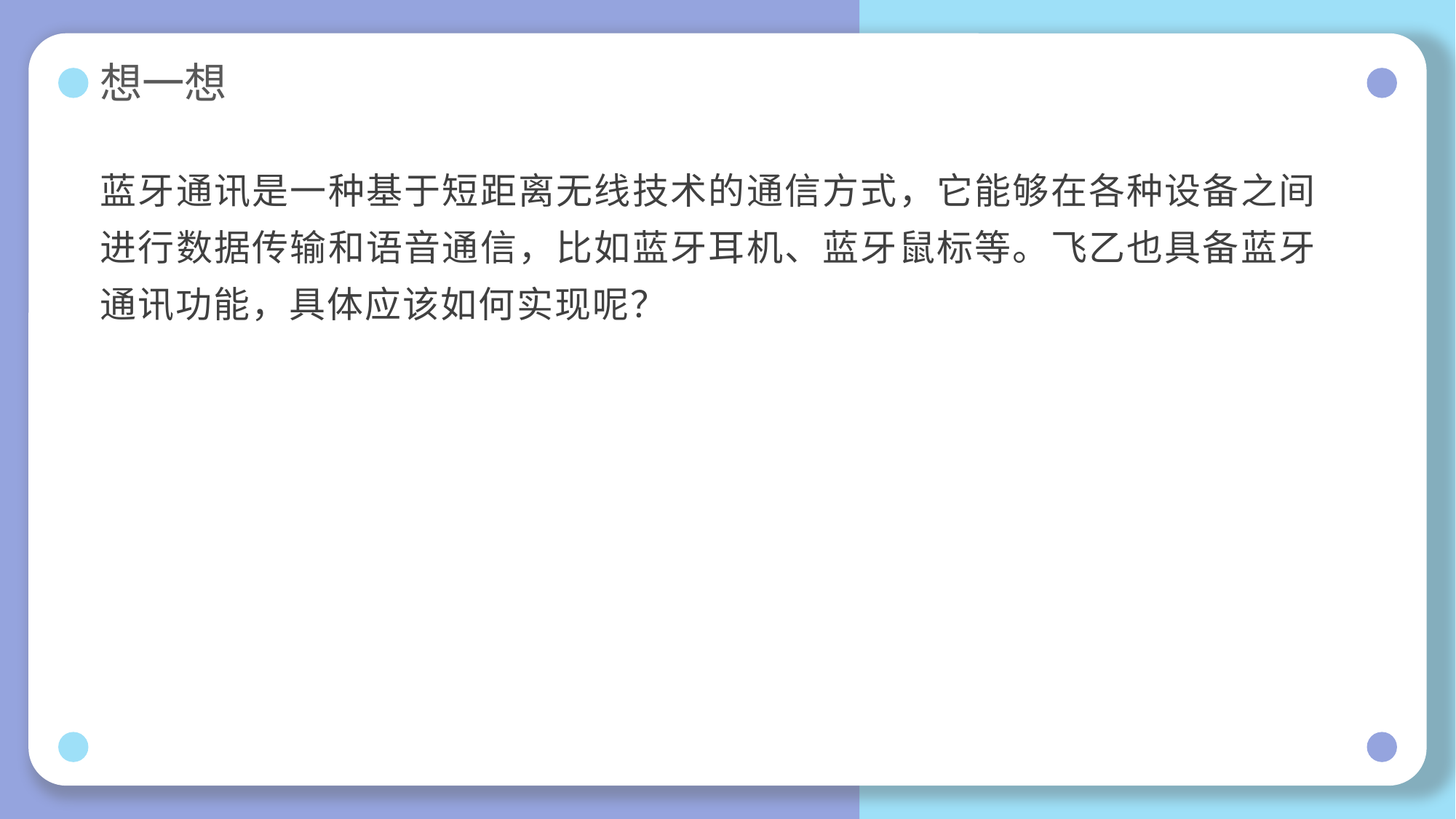

# 想一想
蓝牙通讯是一种基于短距离无线技术的通信方式，它能够在各种设备之间进行数据传输和语音通信，比如蓝牙耳机、蓝牙鼠标等。飞乙也具备蓝牙通讯功能，具体应该如何实现呢？